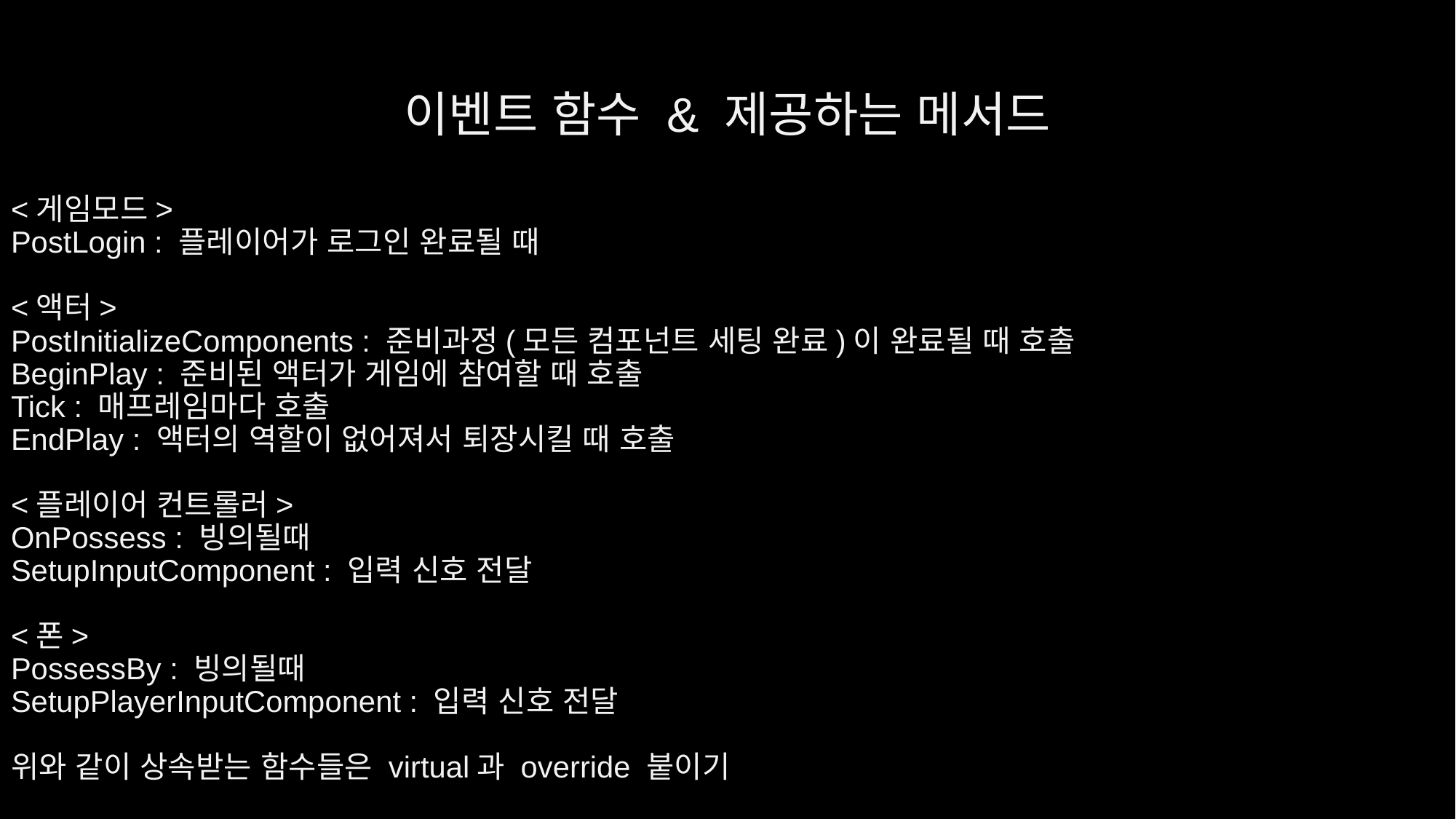

# 이벤트 함수 & 제공하는 메서드
<게임모드>
PostLogin : 플레이어가 로그인 완료될 때

<액터>
PostInitializeComponents : 준비과정(모든 컴포넌트 세팅 완료)이 완료될 때 호출
BeginPlay : 준비된 액터가 게임에 참여할 때 호출
Tick : 매프레임마다 호출
EndPlay : 액터의 역할이 없어져서 퇴장시킬 때 호출

<플레이어 컨트롤러>
OnPossess : 빙의될때
SetupInputComponent : 입력 신호 전달

<폰>
PossessBy : 빙의될때
SetupPlayerInputComponent : 입력 신호 전달

위와 같이 상속받는 함수들은 virtual과 override 붙이기